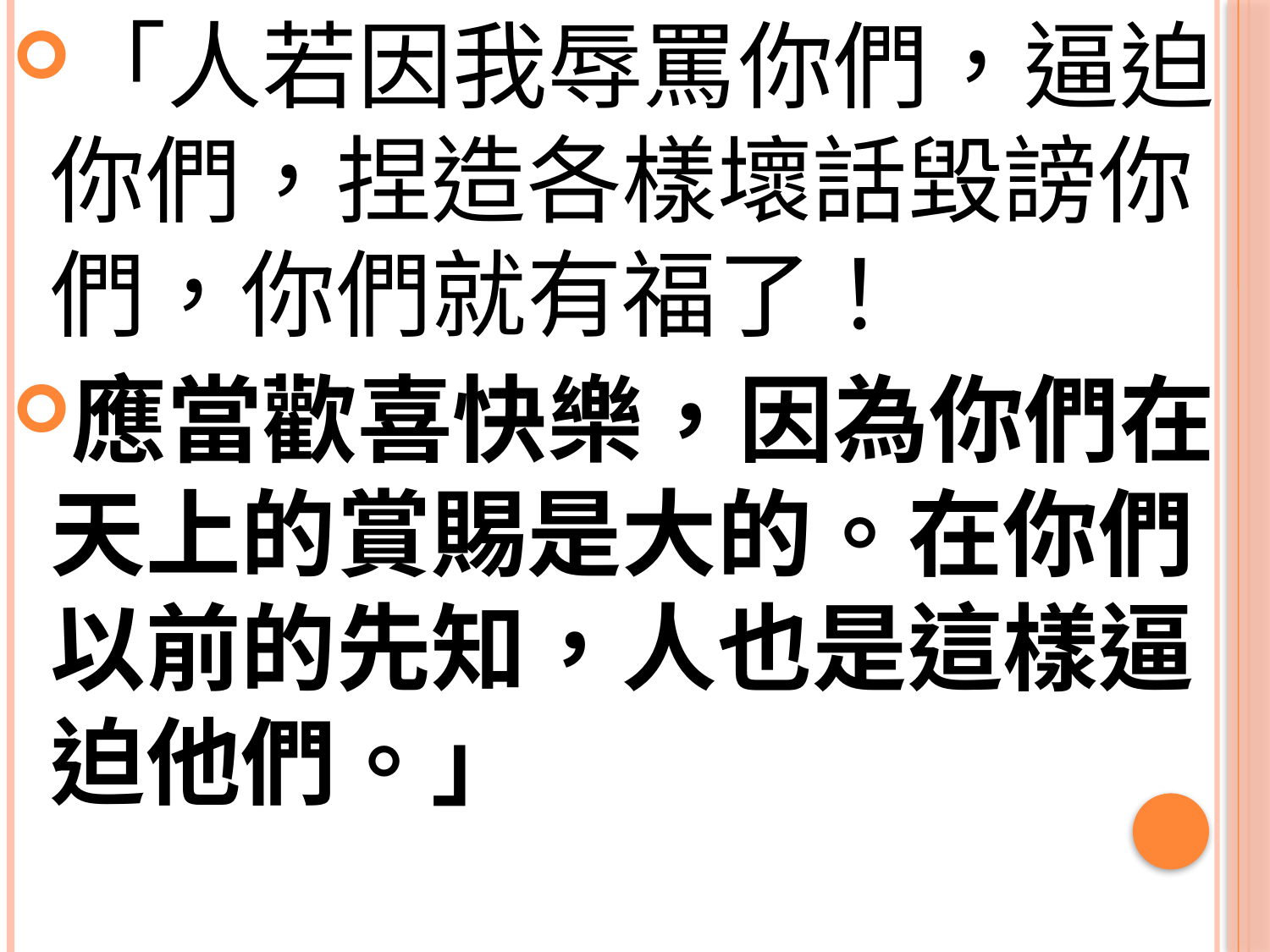

「人若因我辱罵你們，逼迫你們，捏造各樣壞話毀謗你們，你們就有福了！
應當歡喜快樂，因為你們在天上的賞賜是大的。在你們以前的先知，人也是這樣逼迫他們。」